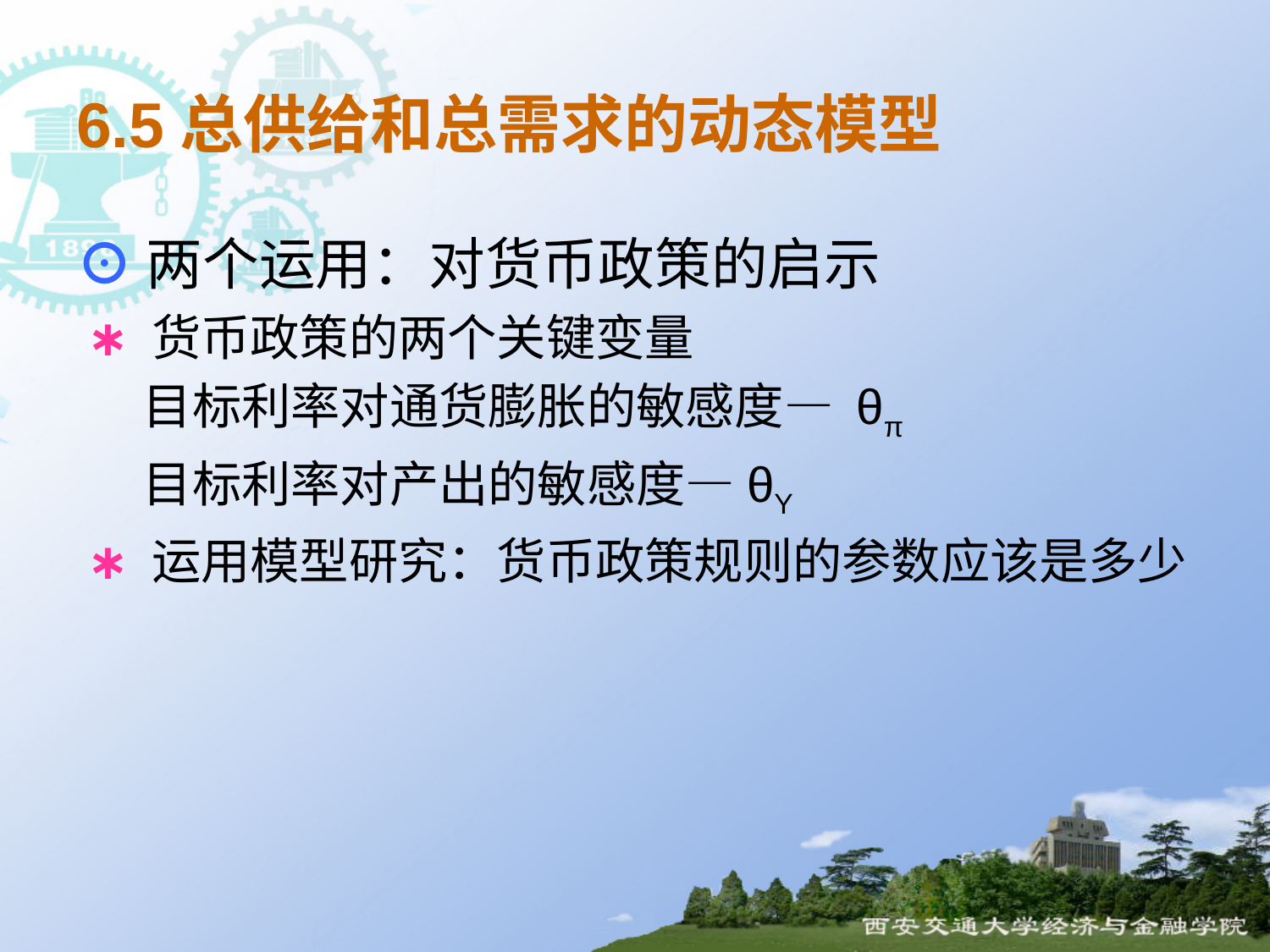

6.5总供给和总需求的动态模型
⊙两个运用：对货币政策的启示
 ∗ 货币政策的两个关键变量
     目标利率对通货膨胀的敏感度— θπ
     目标利率对产出的敏感度—θY
 ∗ 运用模型研究：货币政策规则的参数应该是多少